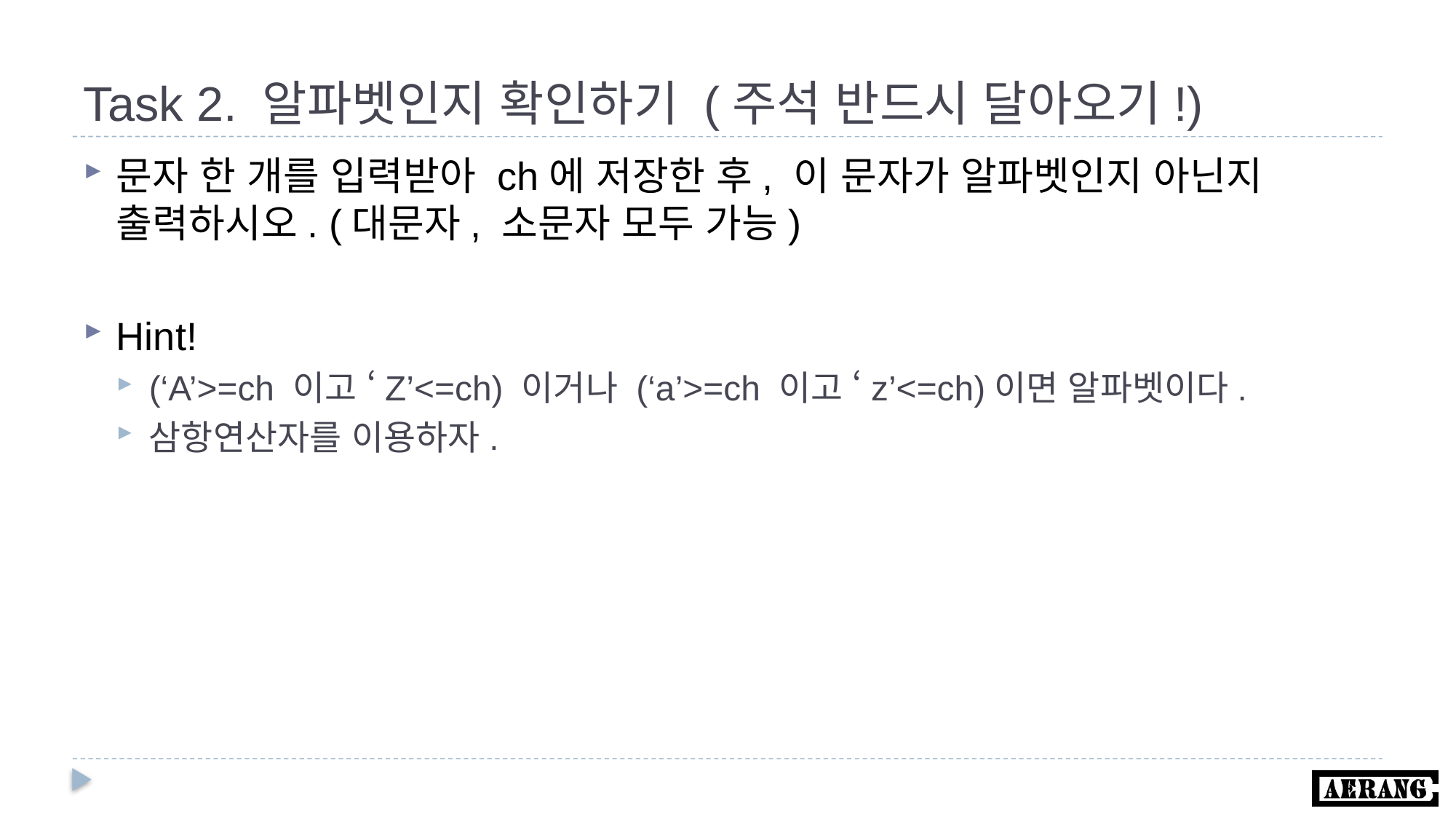

# Task 2. 알파벳인지 확인하기 (주석 반드시 달아오기!)
문자 한 개를 입력받아 ch에 저장한 후, 이 문자가 알파벳인지 아닌지 출력하시오. (대문자, 소문자 모두 가능)

Hint!
(‘A’>=ch 이고 ‘Z’<=ch) 이거나 (‘a’>=ch 이고 ‘z’<=ch)이면 알파벳이다.
삼항연산자를 이용하자.